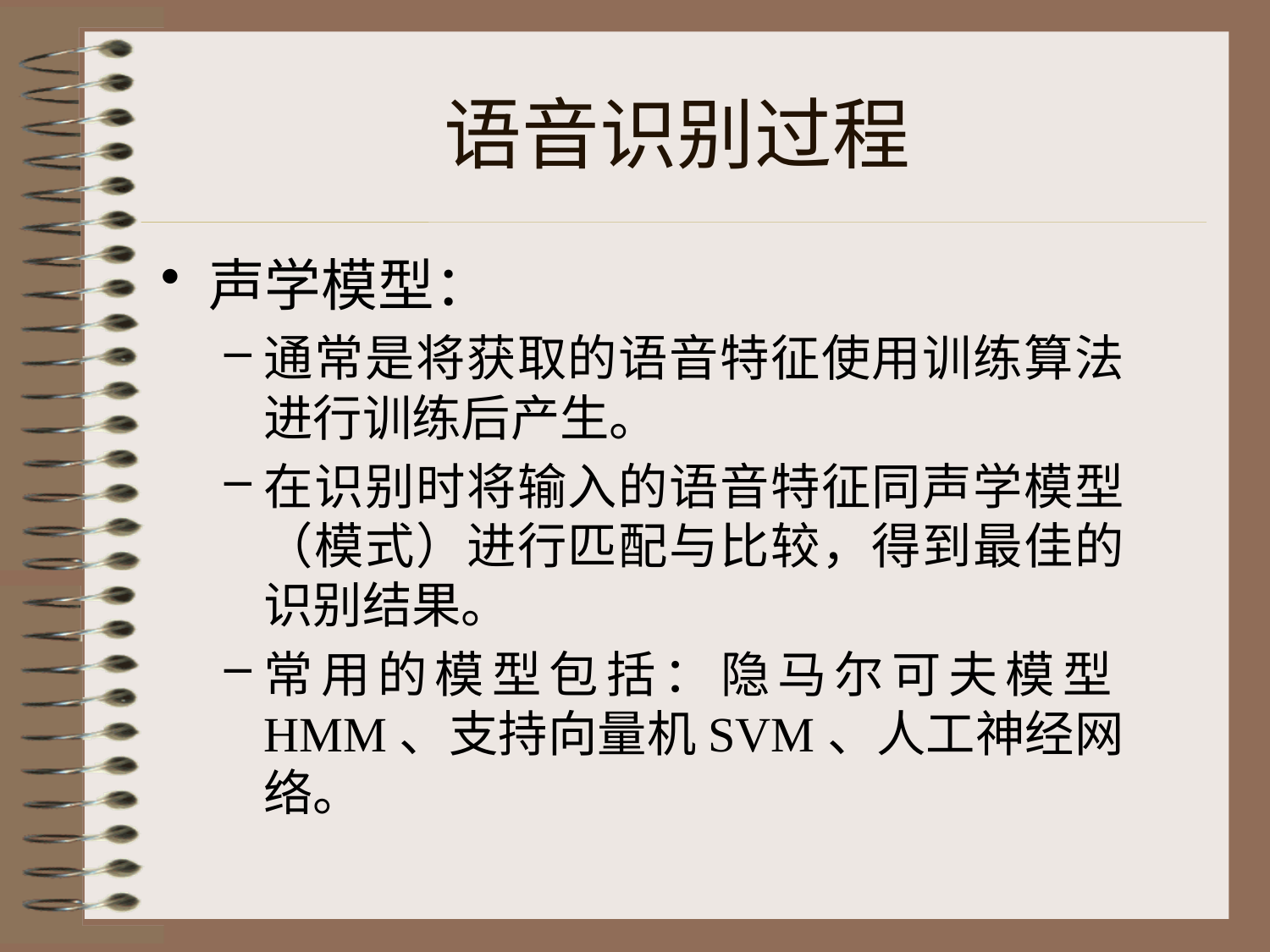

# 语音识别过程
声学模型：
通常是将获取的语音特征使用训练算法进行训练后产生。
在识别时将输入的语音特征同声学模型（模式）进行匹配与比较，得到最佳的识别结果。
常用的模型包括：隐马尔可夫模型HMM、支持向量机SVM、人工神经网络。